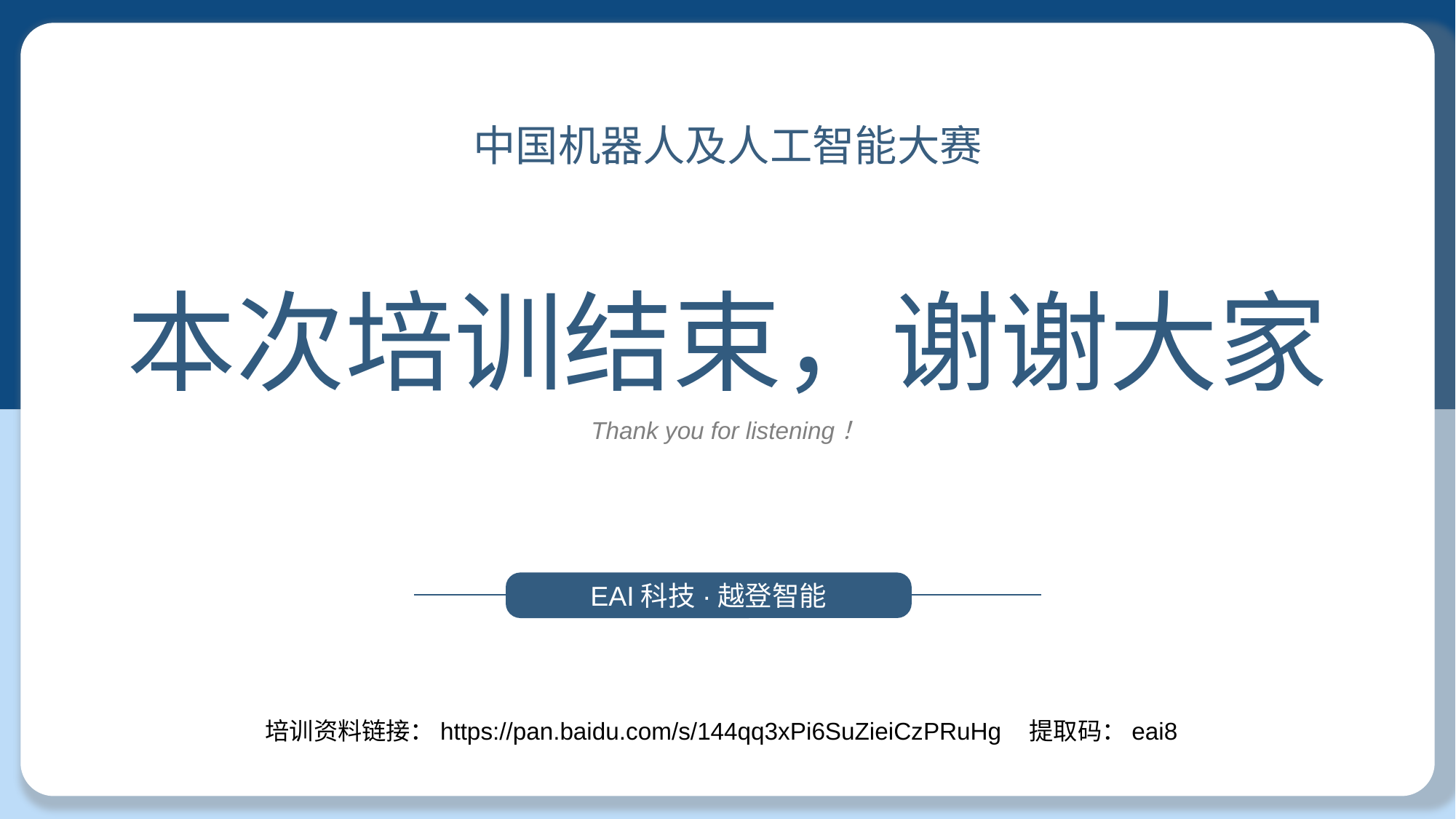

中国机器人及人工智能大赛
本次培训结束，谢谢大家

Thank you for listening！
EAI科技·越登智能

培训资料链接：https://pan.baidu.com/s/144qq3xPi6SuZieiCzPRuHg 	提取码：eai8